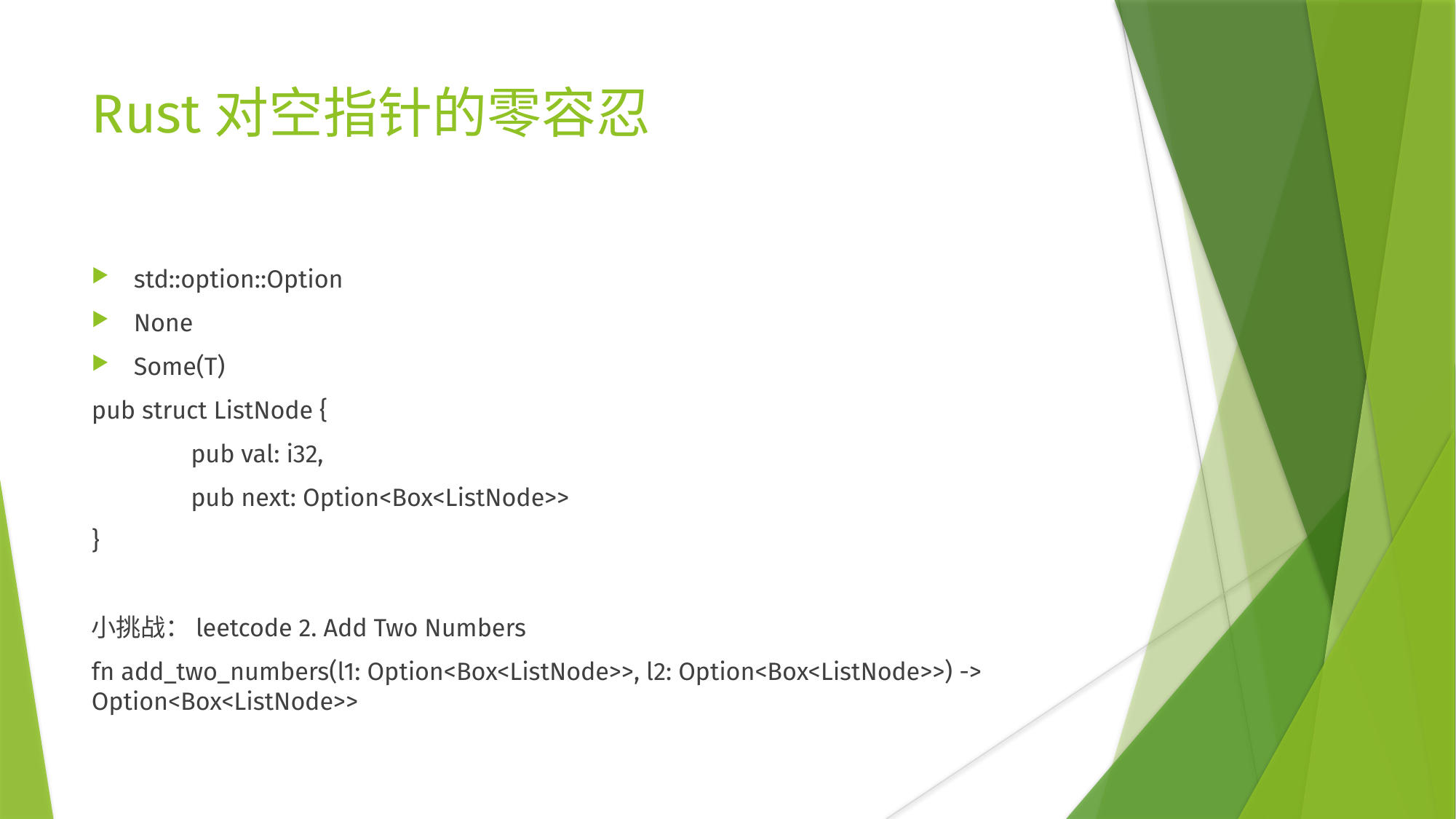

Rust对空指针的零容忍
std::option::Option
None
Some(T)
pub struct ListNode {
	pub val: i32,
	pub next: Option<Box<ListNode>>
}

小挑战：leetcode 2. Add Two Numbers
fn add_two_numbers(l1: Option<Box<ListNode>>, l2: Option<Box<ListNode>>) -> Option<Box<ListNode>>